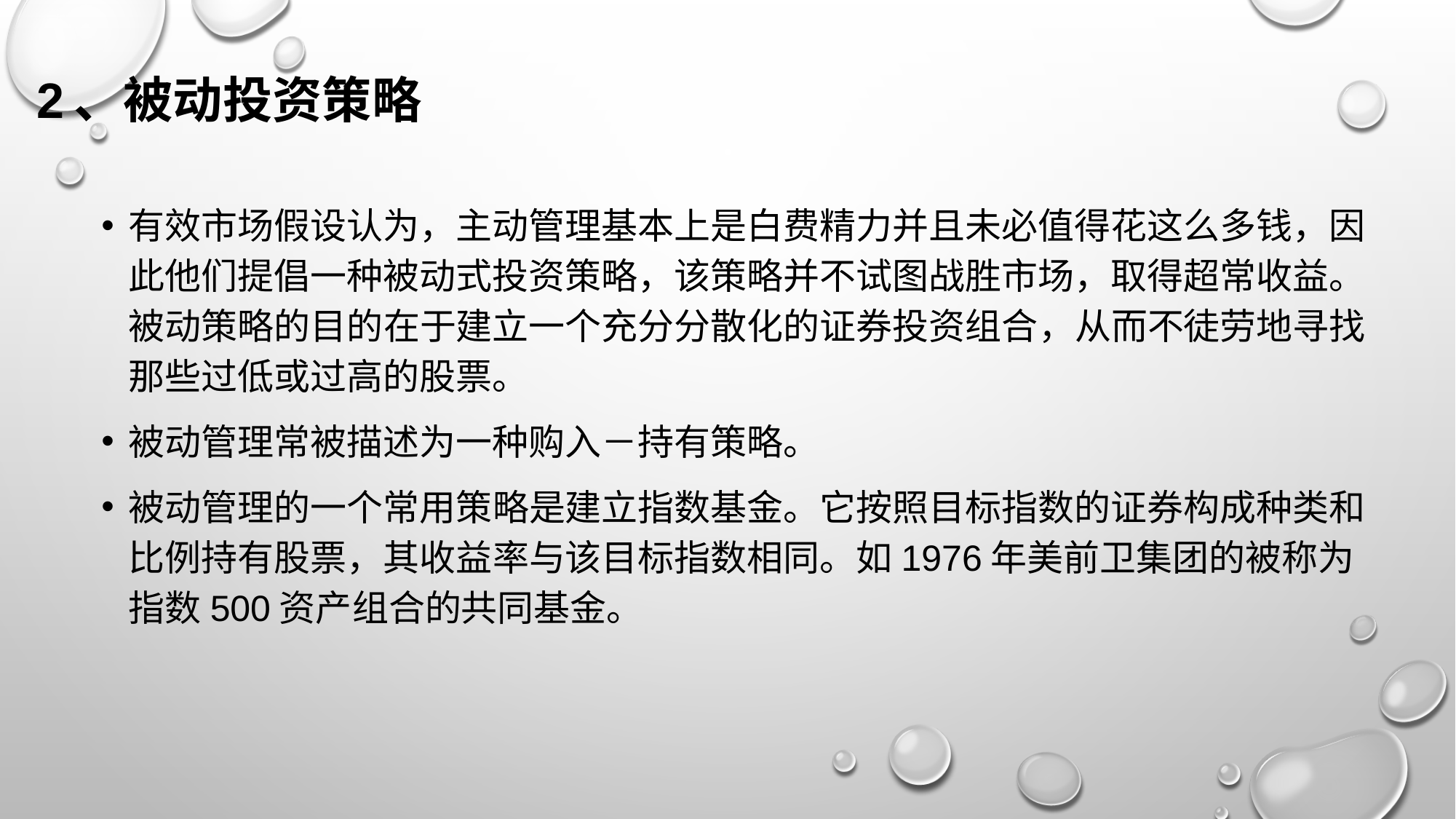

# 2、被动投资策略
有效市场假设认为，主动管理基本上是白费精力并且未必值得花这么多钱，因此他们提倡一种被动式投资策略，该策略并不试图战胜市场，取得超常收益。被动策略的目的在于建立一个充分分散化的证券投资组合，从而不徒劳地寻找那些过低或过高的股票。
被动管理常被描述为一种购入－持有策略。
被动管理的一个常用策略是建立指数基金。它按照目标指数的证券构成种类和比例持有股票，其收益率与该目标指数相同。如1976年美前卫集团的被称为指数500资产组合的共同基金。